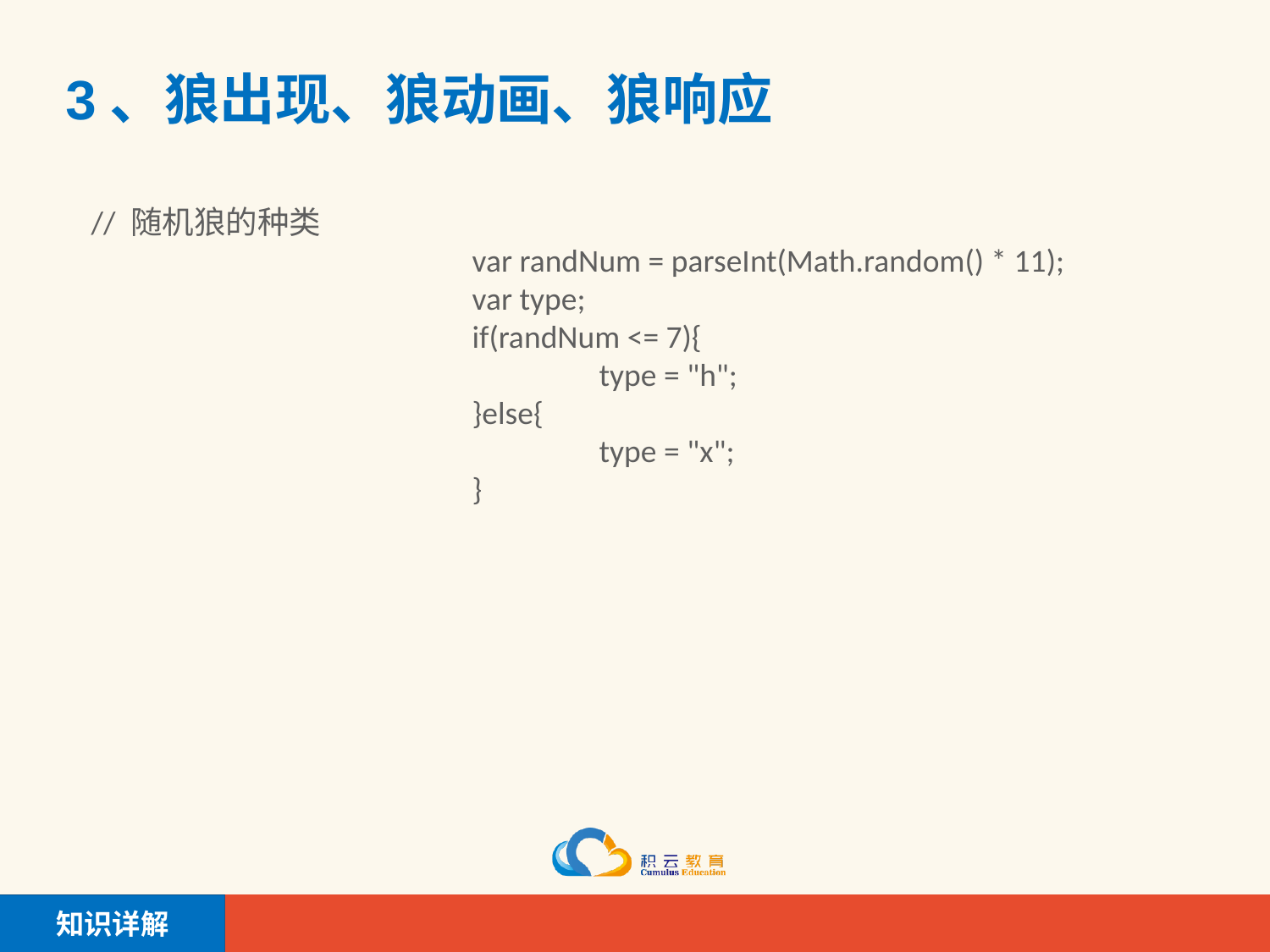

# 3、狼出现、狼动画、狼响应
// 随机狼的种类
			var randNum = parseInt(Math.random() * 11);
			var type;
			if(randNum <= 7){
				type = "h";
			}else{
				type = "x";
			}